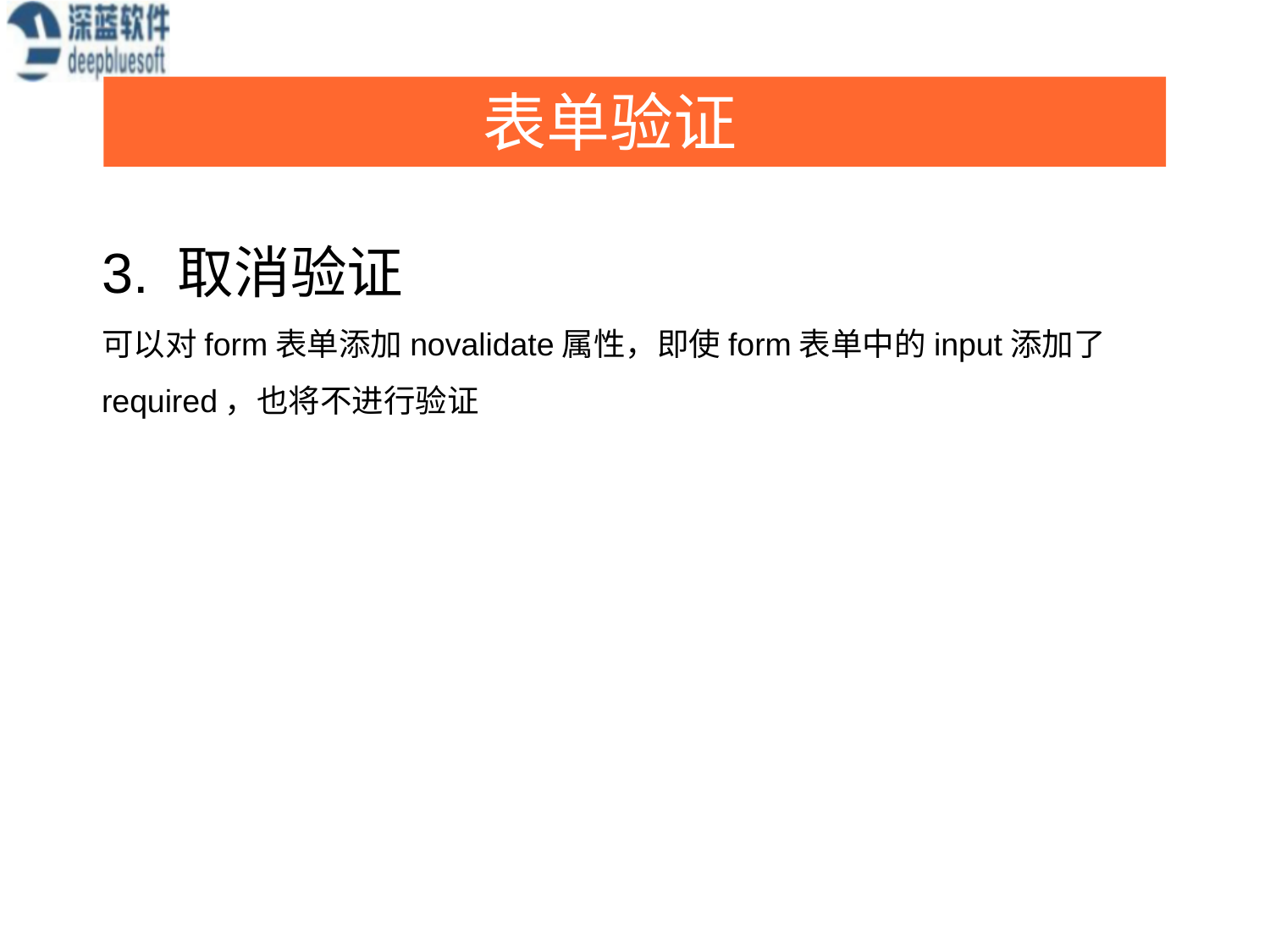

表单验证

3. 取消验证
可以对form表单添加novalidate属性，即使form表单中的input添加了required，也将不进行验证